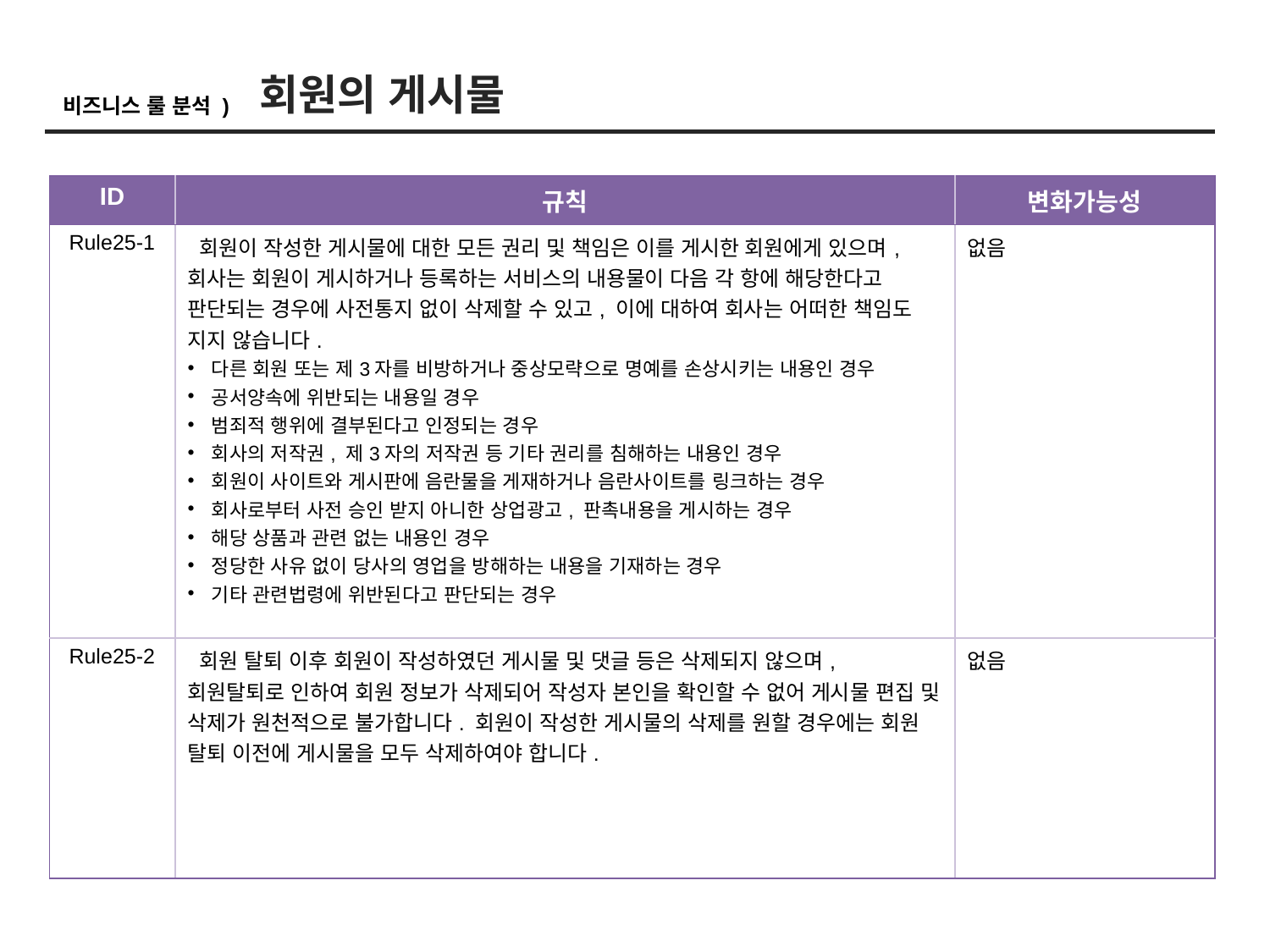

회원의 게시물
비즈니스 룰 분석 )
| ID | 규칙 | 변화가능성 |
| --- | --- | --- |
| Rule25-1 | 회원이 작성한 게시물에 대한 모든 권리 및 책임은 이를 게시한 회원에게 있으며, 회사는 회원이 게시하거나 등록하는 서비스의 내용물이 다음 각 항에 해당한다고 판단되는 경우에 사전통지 없이 삭제할 수 있고, 이에 대하여 회사는 어떠한 책임도 지지 않습니다. 다른 회원 또는 제3자를 비방하거나 중상모략으로 명예를 손상시키는 내용인 경우 공서양속에 위반되는 내용일 경우 범죄적 행위에 결부된다고 인정되는 경우 회사의 저작권, 제3자의 저작권 등 기타 권리를 침해하는 내용인 경우 회원이 사이트와 게시판에 음란물을 게재하거나 음란사이트를 링크하는 경우 회사로부터 사전 승인 받지 아니한 상업광고, 판촉내용을 게시하는 경우 해당 상품과 관련 없는 내용인 경우 정당한 사유 없이 당사의 영업을 방해하는 내용을 기재하는 경우 기타 관련법령에 위반된다고 판단되는 경우 | 없음 |
| Rule25-2 | 회원 탈퇴 이후 회원이 작성하였던 게시물 및 댓글 등은 삭제되지 않으며, 회원탈퇴로 인하여 회원 정보가 삭제되어 작성자 본인을 확인할 수 없어 게시물 편집 및 삭제가 원천적으로 불가합니다. 회원이 작성한 게시물의 삭제를 원할 경우에는 회원 탈퇴 이전에 게시물을 모두 삭제하여야 합니다. | 없음 |